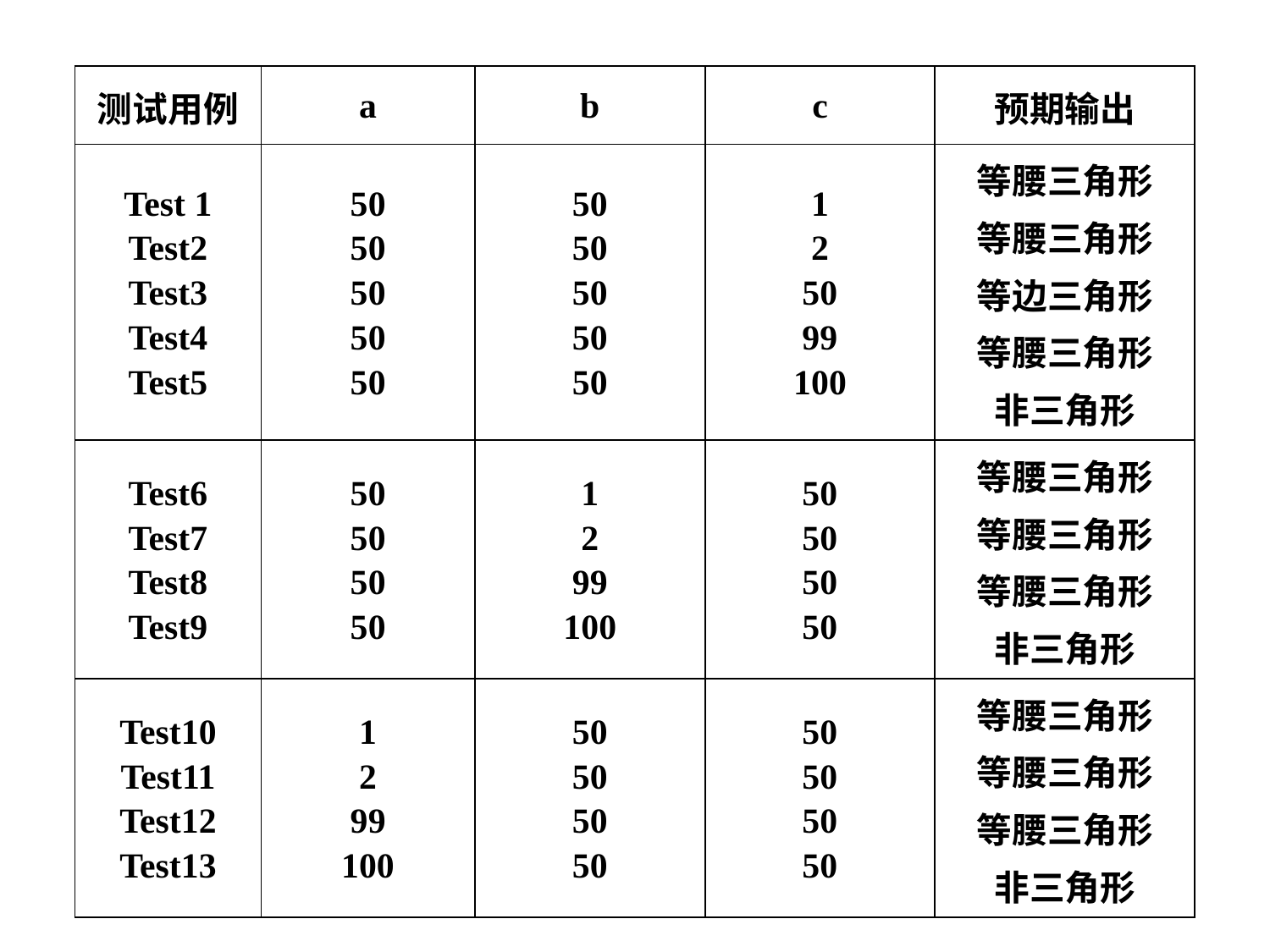

| 测试用例 | a | b | c | 预期输出 |
| --- | --- | --- | --- | --- |
| Test 1 Test2 Test3 Test4 Test5 | 50 50 50 50 50 | 50 50 50 50 50 | 1 2 50 99 100 | 等腰三角形 等腰三角形 等边三角形 等腰三角形 非三角形 |
| Test6 Test7 Test8 Test9 | 50 50 50 50 | 1 2 99 100 | 50 50 50 50 | 等腰三角形 等腰三角形 等腰三角形 非三角形 |
| Test10 Test11 Test12 Test13 | 1 2 99 100 | 50 50 50 50 | 50 50 50 50 | 等腰三角形 等腰三角形 等腰三角形 非三角形 |